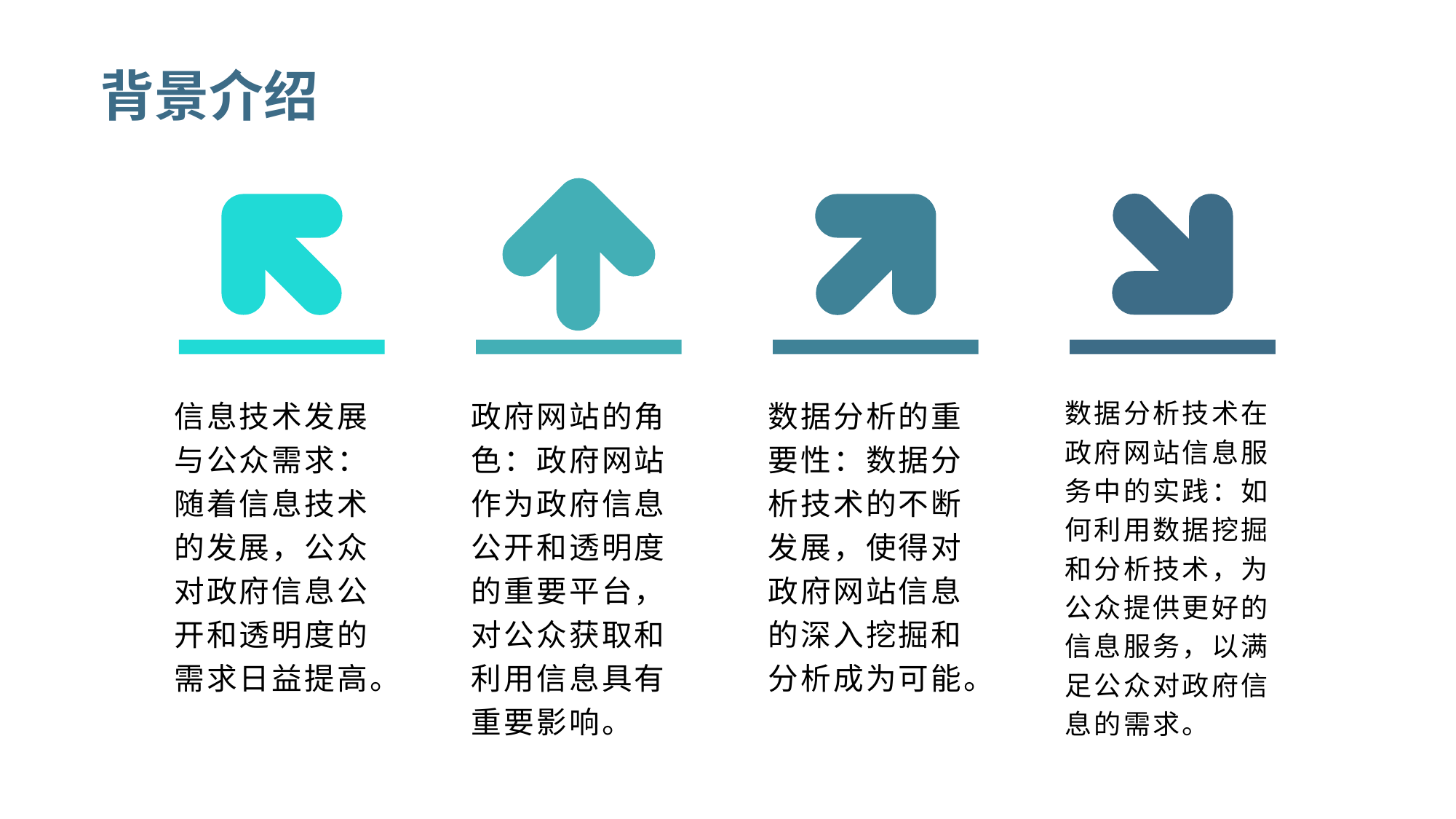

# 背景介绍

信息技术发展与公众需求：随着信息技术的发展，公众对政府信息公开和透明度的需求日益提高。
政府网站的角色：政府网站作为政府信息公开和透明度的重要平台，对公众获取和利用信息具有重要影响。
数据分析的重要性：数据分析技术的不断发展，使得对政府网站信息的深入挖掘和分析成为可能。
数据分析技术在政府网站信息服务中的实践：如何利用数据挖掘和分析技术，为公众提供更好的信息服务，以满足公众对政府信息的需求。